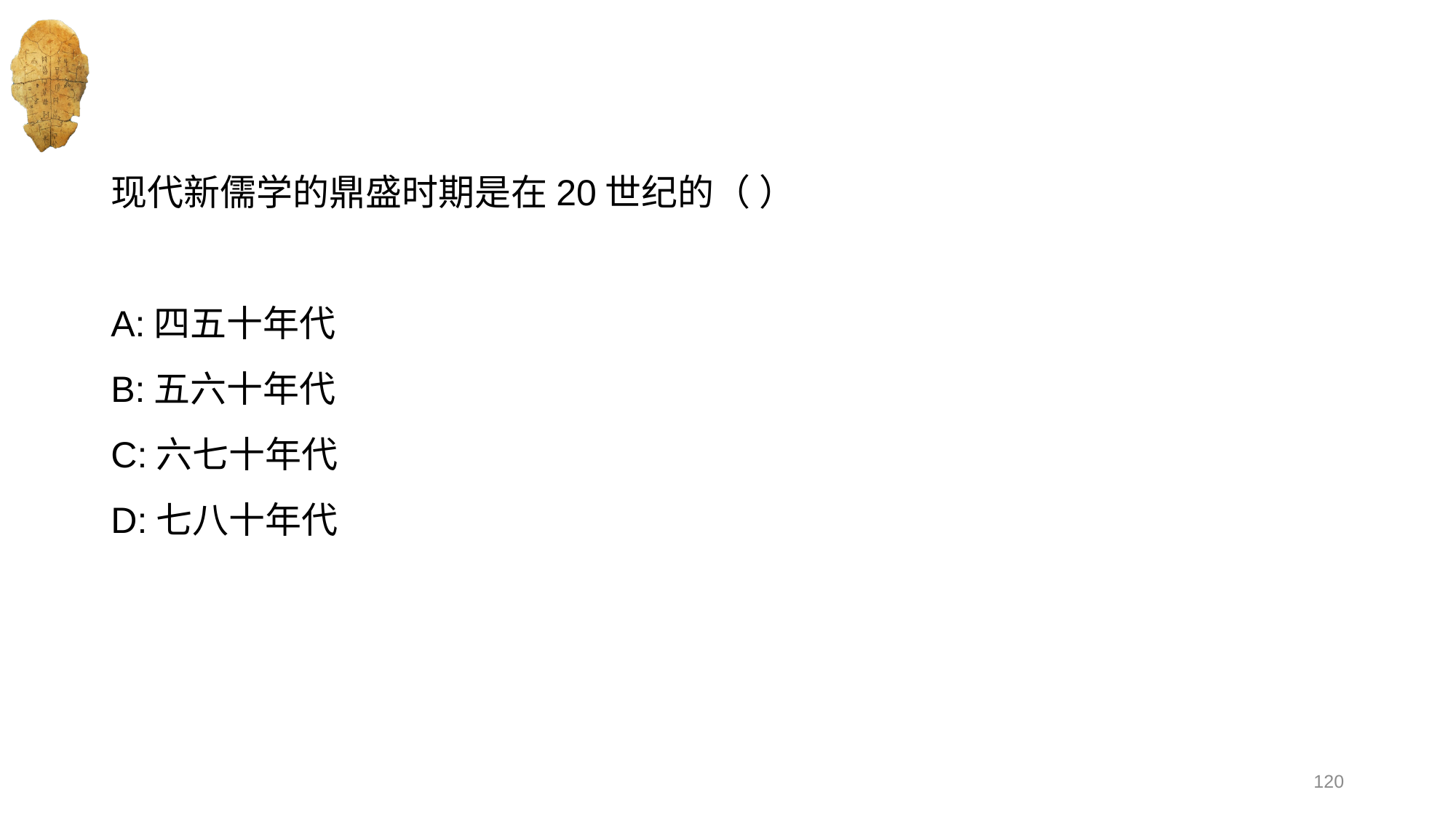

#
现代新儒学的鼎盛时期是在20世纪的（ ）

A:四五十年代
B:五六十年代
C:六七十年代
D:七八十年代

120